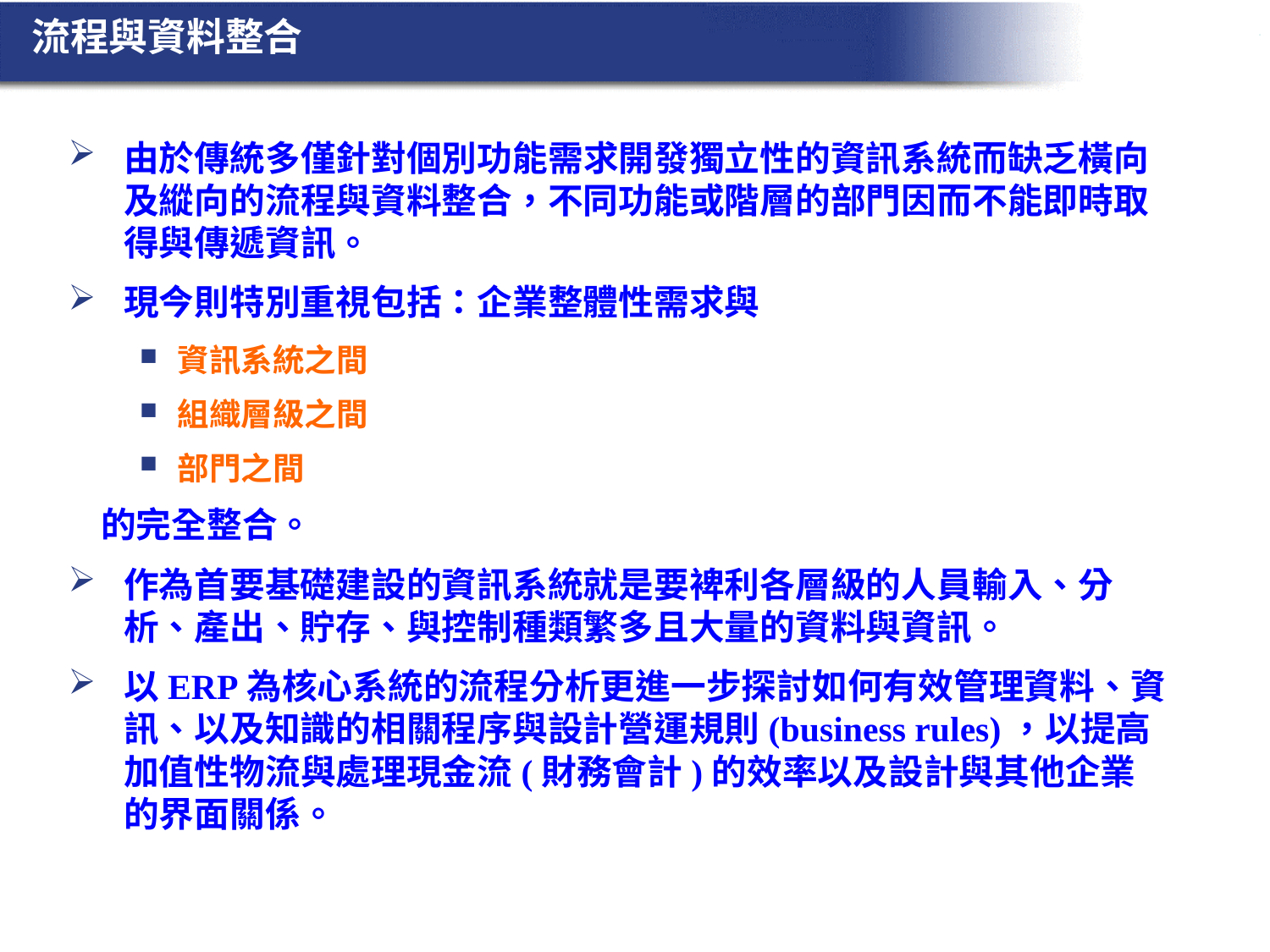

# 流程與資料整合
由於傳統多僅針對個別功能需求開發獨立性的資訊系統而缺乏橫向及縱向的流程與資料整合，不同功能或階層的部門因而不能即時取得與傳遞資訊。
現今則特別重視包括：企業整體性需求與
資訊系統之間
組織層級之間
部門之間
   的完全整合。
作為首要基礎建設的資訊系統就是要裨利各層級的人員輸入、分析、產出、貯存、與控制種類繁多且大量的資料與資訊。
以ERP為核心系統的流程分析更進一步探討如何有效管理資料、資訊、以及知識的相關程序與設計營運規則(business rules)，以提高加值性物流與處理現金流(財務會計)的效率以及設計與其他企業的界面關係。